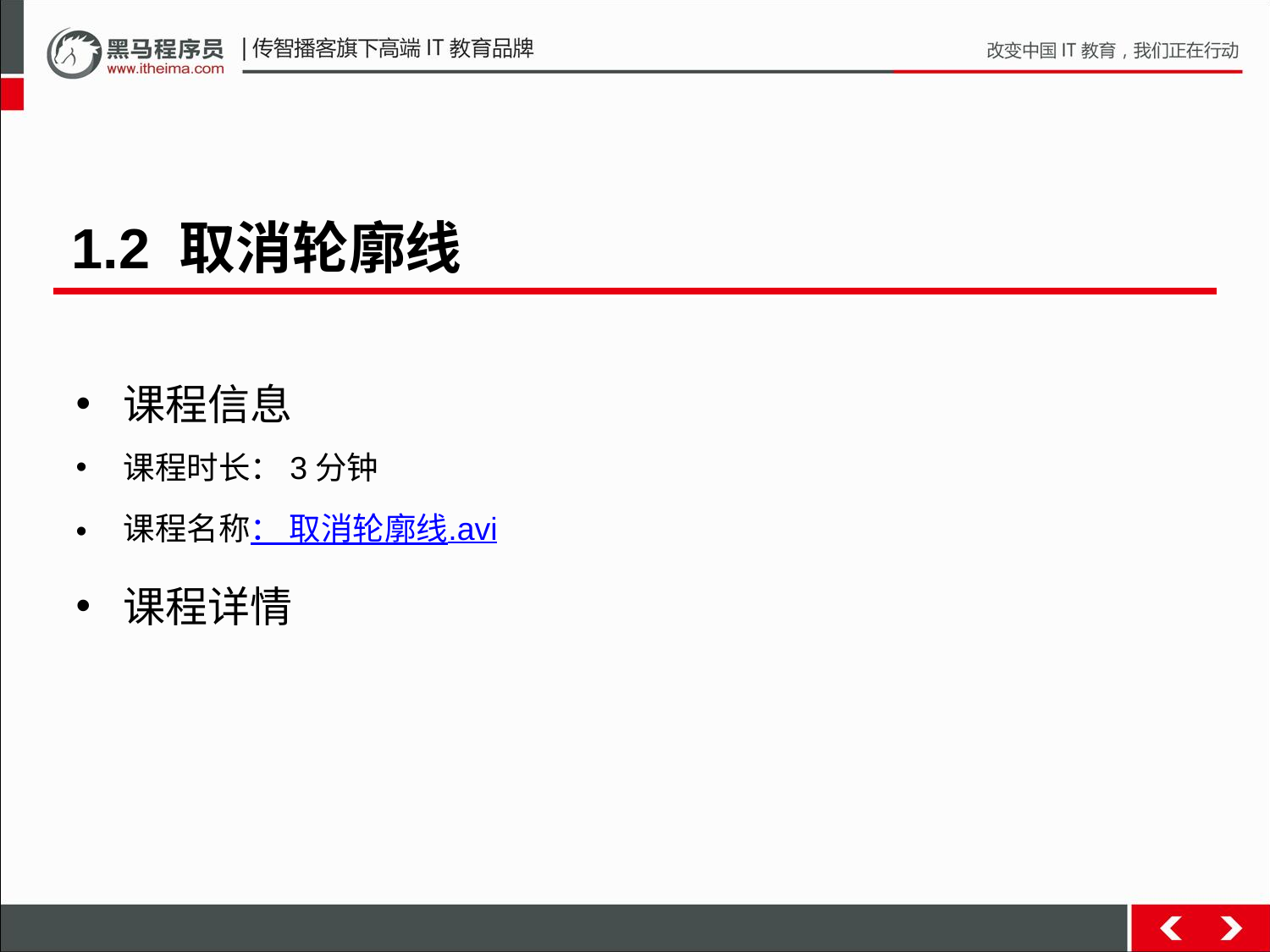

1.2 取消轮廓线
课程信息
课程时长：3分钟
课程名称： 取消轮廓线.avi
课程详情